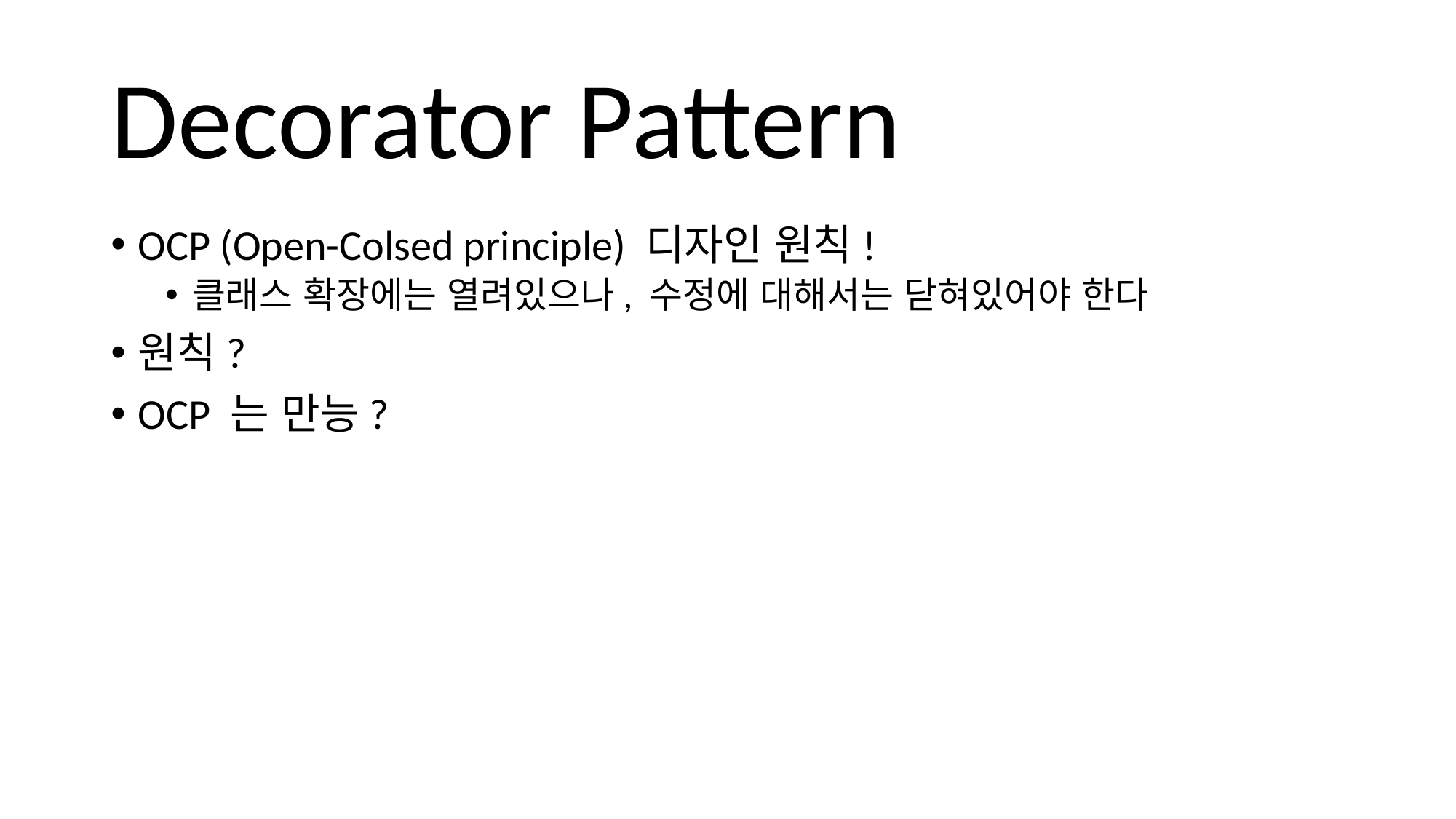

# Decorator Pattern
OCP (Open-Colsed principle) 디자인 원칙!
클래스 확장에는 열려있으나, 수정에 대해서는 닫혀있어야 한다
원칙?
OCP 는 만능?